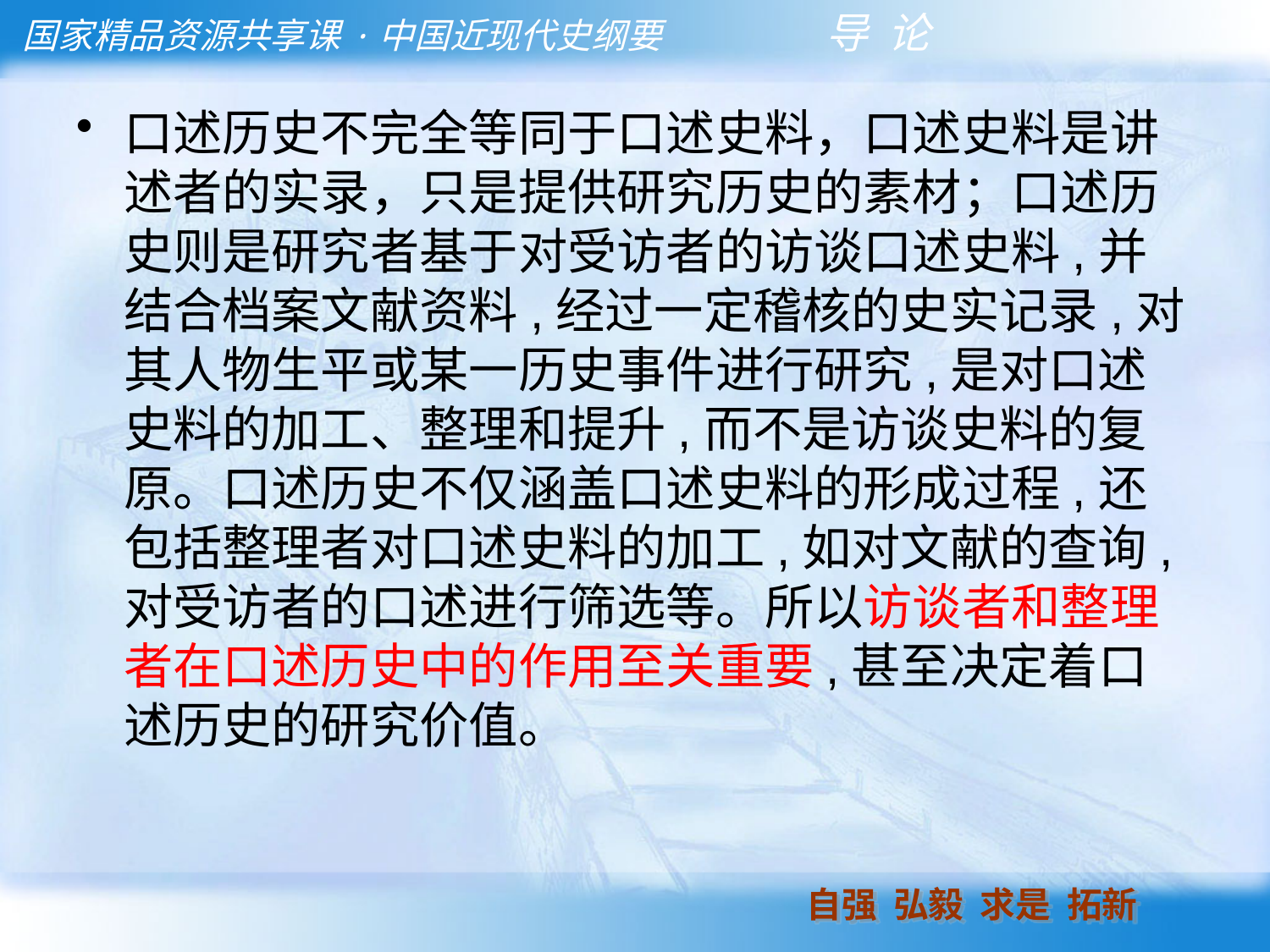

口述历史不完全等同于口述史料，口述史料是讲述者的实录，只是提供研究历史的素材；口述历史则是研究者基于对受访者的访谈口述史料,并结合档案文献资料,经过一定稽核的史实记录,对其人物生平或某一历史事件进行研究,是对口述史料的加工、整理和提升,而不是访谈史料的复原。口述历史不仅涵盖口述史料的形成过程,还包括整理者对口述史料的加工,如对文献的查询,对受访者的口述进行筛选等。所以访谈者和整理者在口述历史中的作用至关重要,甚至决定着口述历史的研究价值。